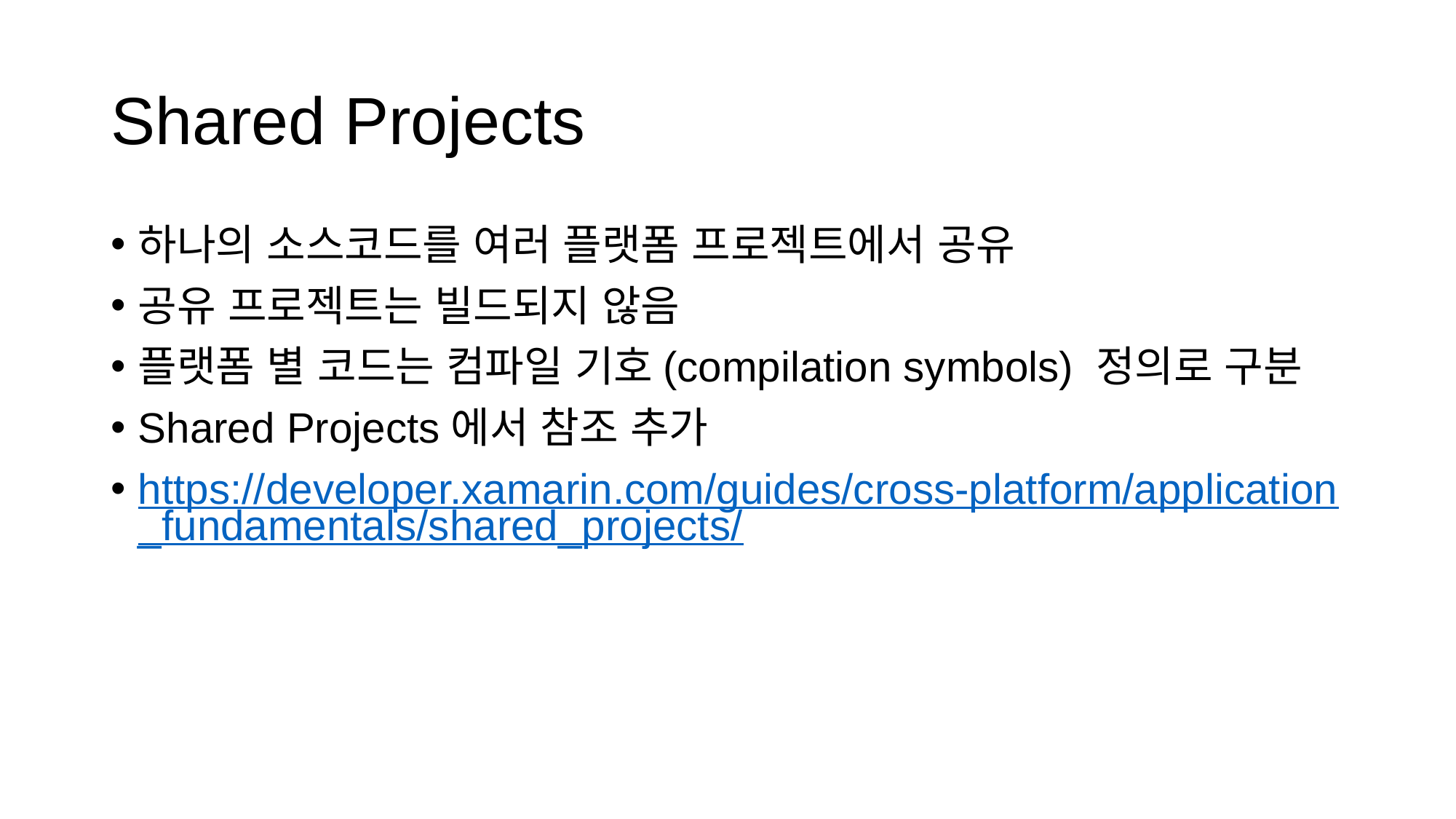

# Shared Projects
하나의 소스코드를 여러 플랫폼 프로젝트에서 공유
공유 프로젝트는 빌드되지 않음
플랫폼 별 코드는 컴파일 기호(compilation symbols) 정의로 구분
Shared Projects에서 참조 추가
https://developer.xamarin.com/guides/cross-platform/application_fundamentals/shared_projects/